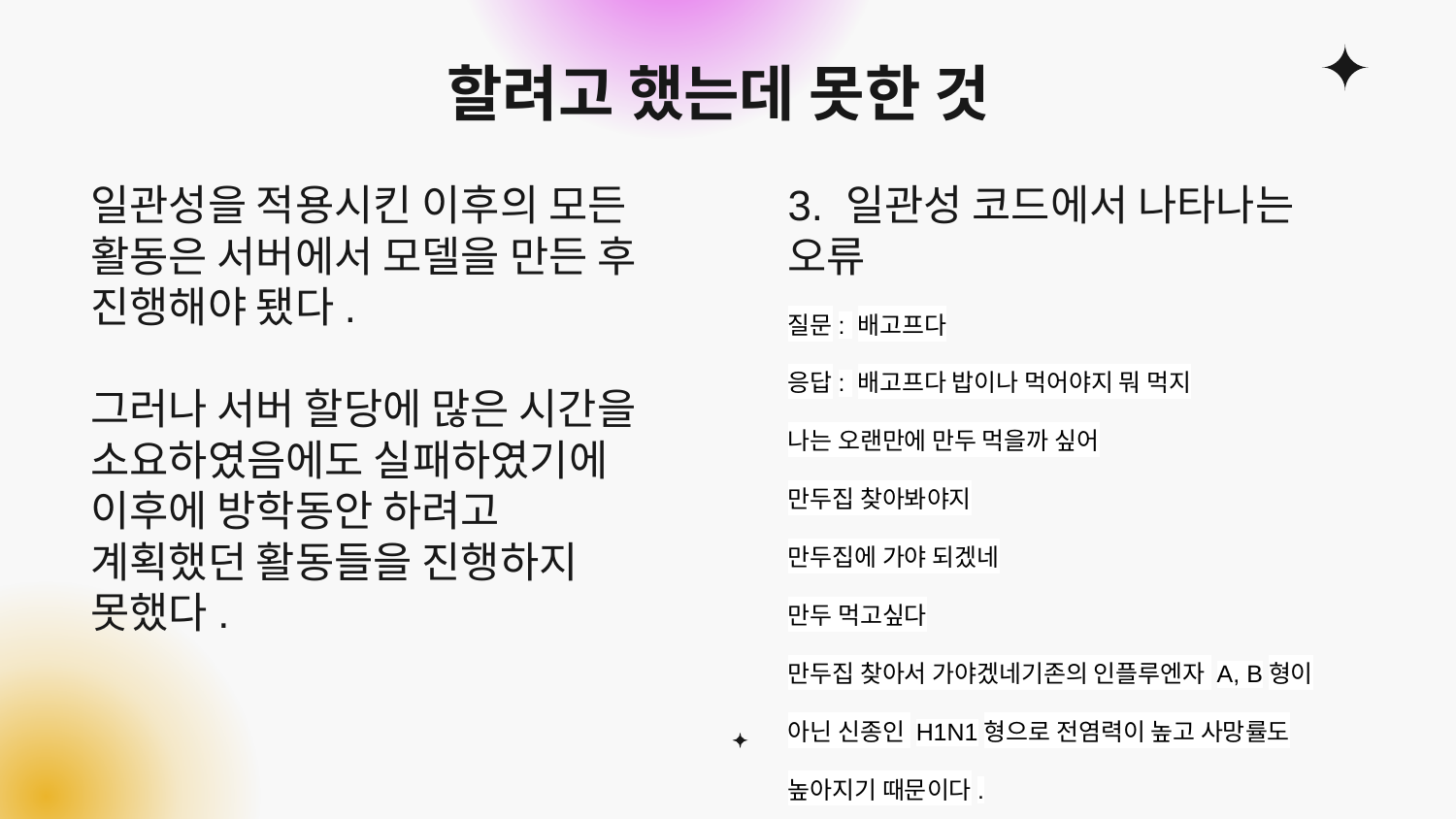

# 할려고 했는데 못한 것
일관성을 적용시킨 이후의 모든 활동은 서버에서 모델을 만든 후 진행해야 됐다.

그러나 서버 할당에 많은 시간을 소요하였음에도 실패하였기에 이후에 방학동안 하려고 계획했던 활동들을 진행하지 못했다.
3. 일관성 코드에서 나타나는 오류
질문: 배고프다
응답: 배고프다 밥이나 먹어야지 뭐 먹지
나는 오랜만에 만두 먹을까 싶어
만두집 찾아봐야지
만두집에 가야 되겠네
만두 먹고싶다
만두집 찾아서 가야겠네기존의 인플루엔자 A, B형이 아닌 신종인 H1N1형으로 전염력이 높고 사망률도 높아지기 때문이다.